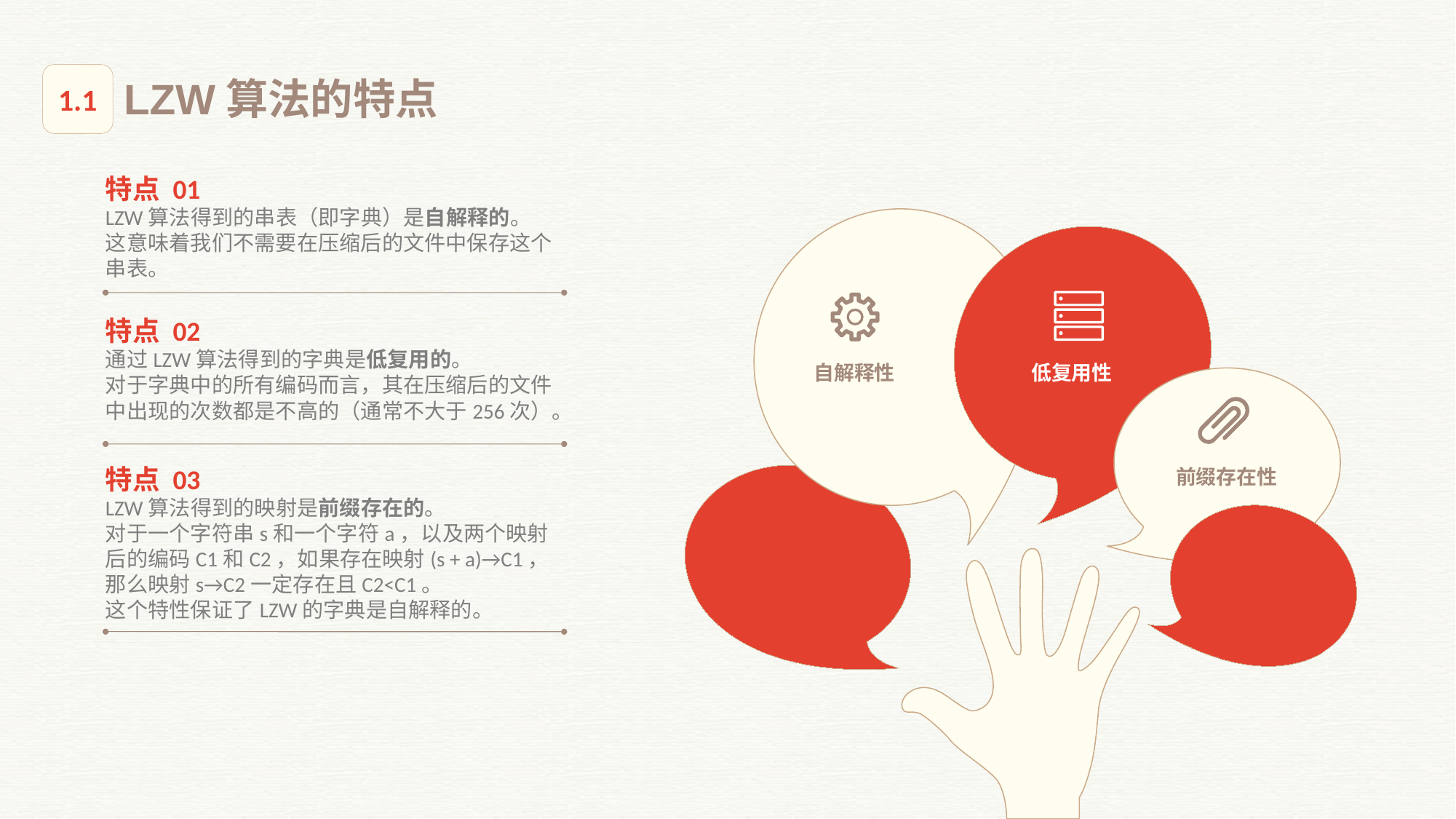

1.1
LZW算法的特点
特点 01
LZW算法得到的串表（即字典）是自解释的。
这意味着我们不需要在压缩后的文件中保存这个串表。

特点 02
通过LZW算法得到的字典是低复用的。
对于字典中的所有编码而言，其在压缩后的文件中出现的次数都是不高的（通常不大于256次）。
自解释性
低复用性

特点 03
LZW算法得到的映射是前缀存在的。
对于一个字符串s和一个字符a，以及两个映射后的编码C1和C2，如果存在映射(s + a)→C1，那么映射s→C2一定存在且C2<C1。
这个特性保证了LZW的字典是自解释的。
前缀存在性